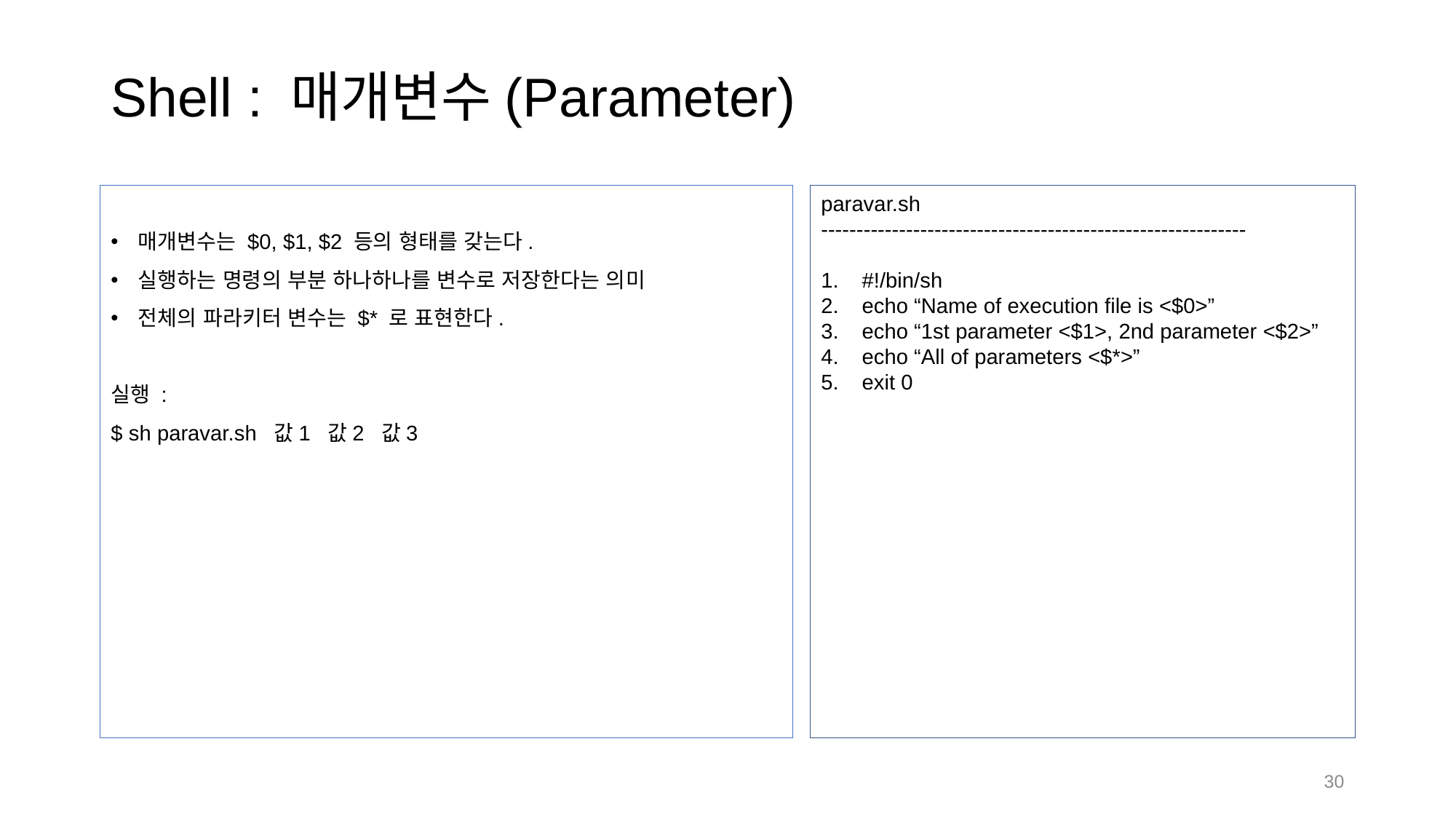

# Shell : 매개변수(Parameter)

매개변수는 $0, $1, $2 등의 형태를 갖는다.
실행하는 명령의 부분 하나하나를 변수로 저장한다는 의미
전체의 파라키터 변수는 $* 로 표현한다.

실행 :
$ sh paravar.sh  값1  값2  값3

paravar.sh
------------------------------------------------------------

#!/bin/sh
echo “Name of execution file is <$0>”
echo “1st parameter <$1>, 2nd parameter <$2>”
echo “All of parameters <$*>”
exit 0
30